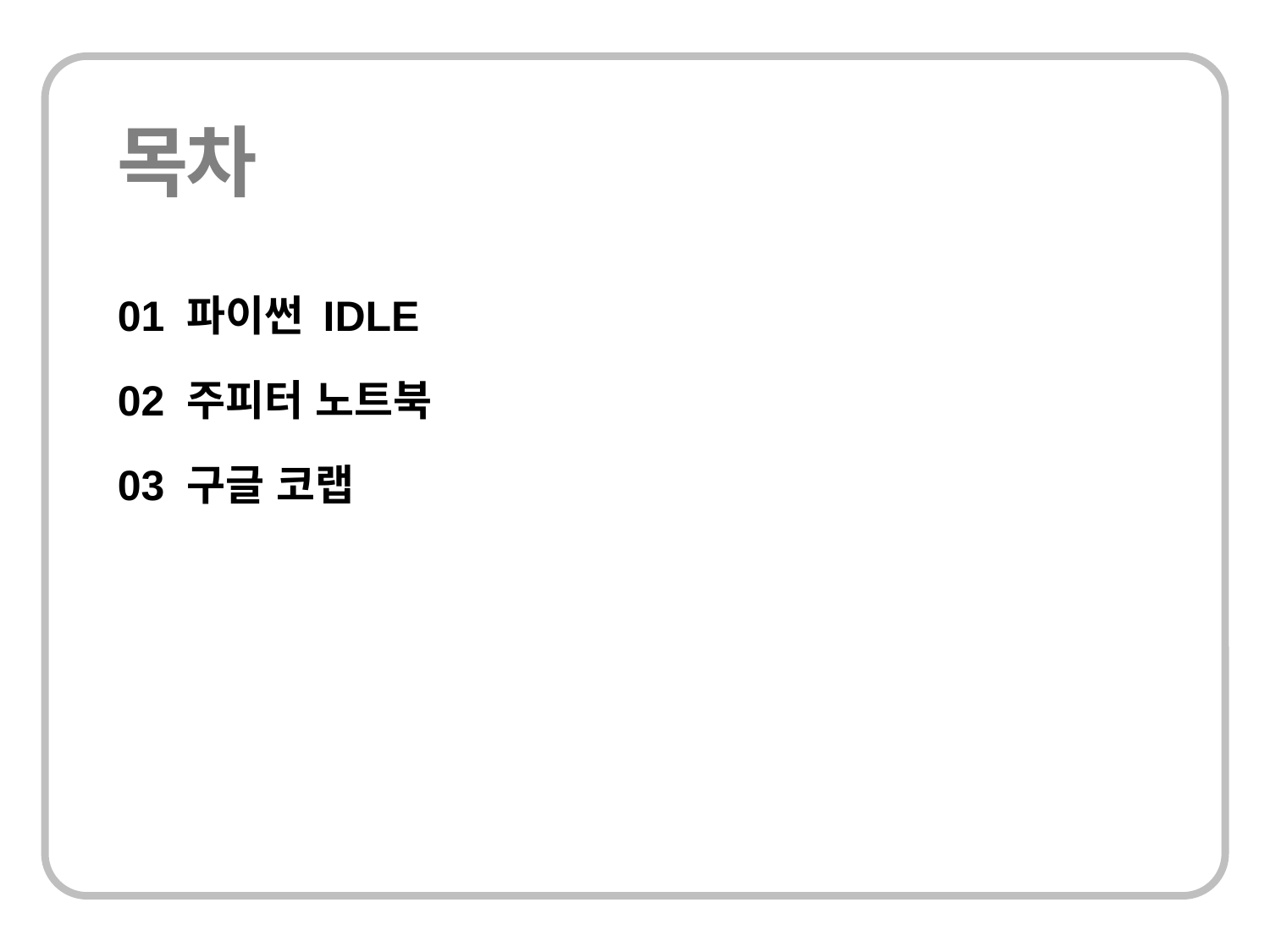

01 파이썬 IDLE
02 주피터 노트북
03 구글 코랩